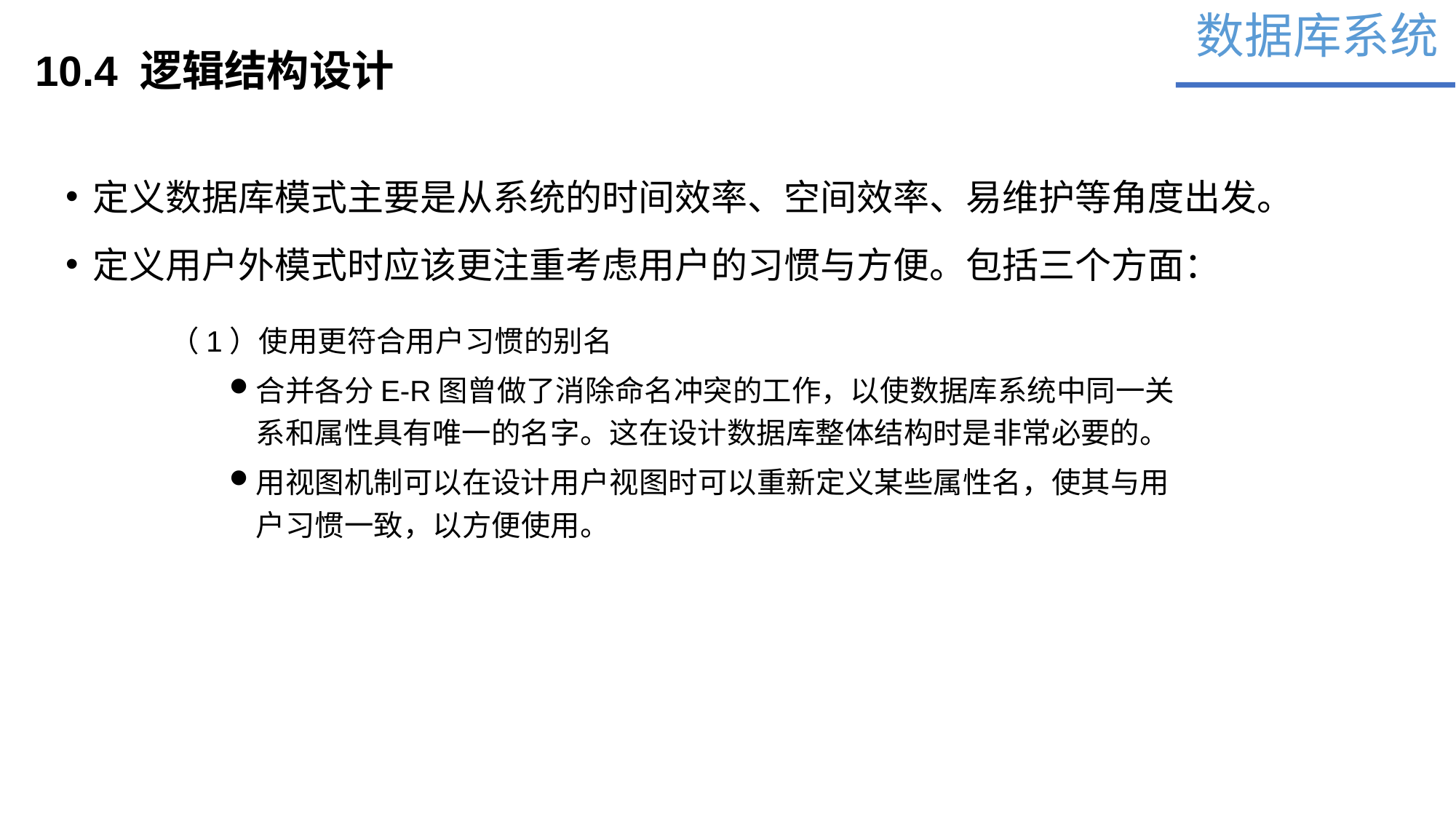

数据库系统
10.4 逻辑结构设计

定义数据库模式主要是从系统的时间效率、空间效率、易维护等角度出发。
定义用户外模式时应该更注重考虑用户的习惯与方便。包括三个方面：

（1）使用更符合用户习惯的别名
合并各分E-R图曾做了消除命名冲突的工作，以使数据库系统中同一关系和属性具有唯一的名字。这在设计数据库整体结构时是非常必要的。
用视图机制可以在设计用户视图时可以重新定义某些属性名，使其与用户习惯一致，以方便使用。